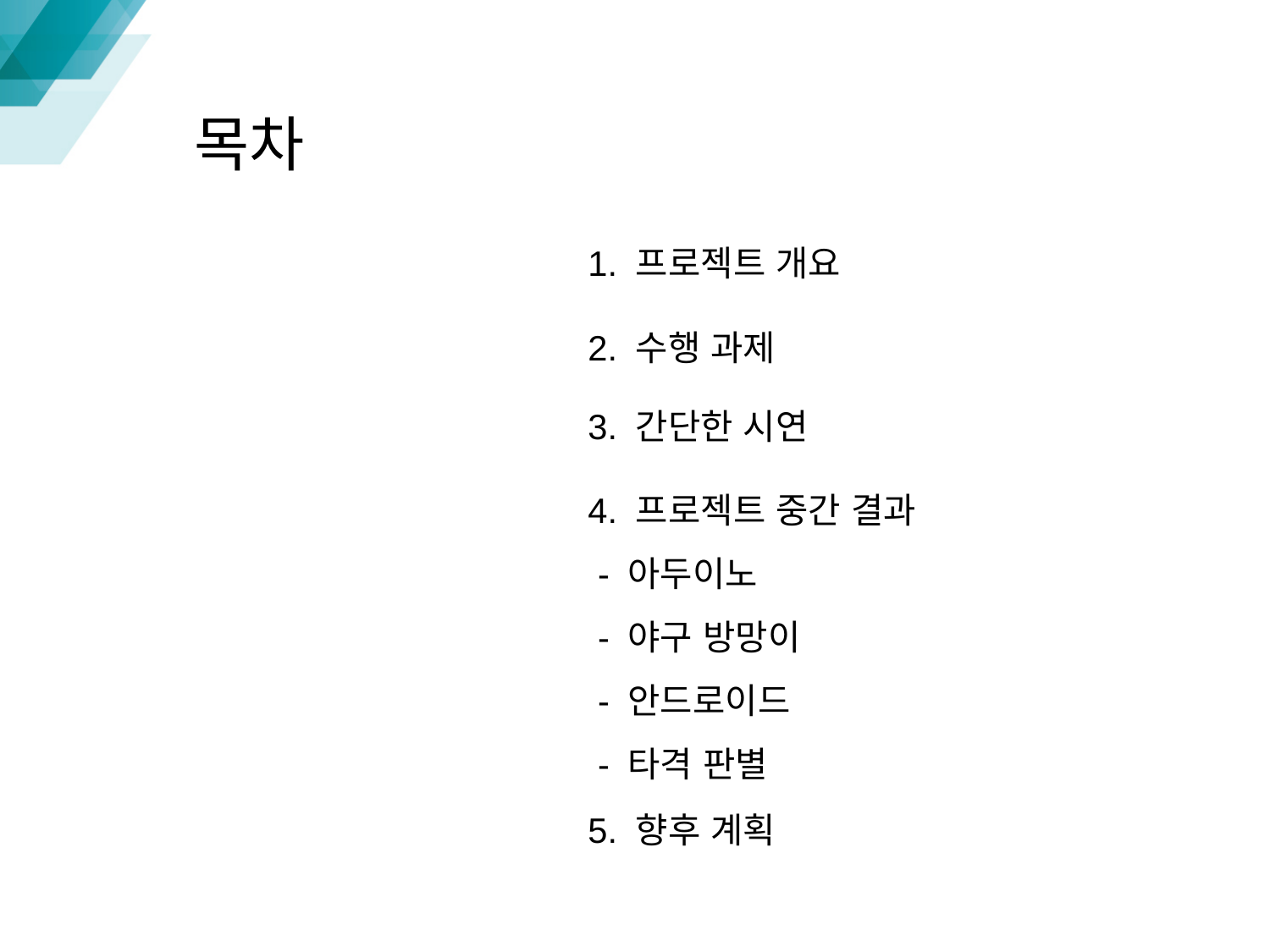

목차
1. 프로젝트 개요
2. 수행 과제

3. 간단한 시연
4. 프로젝트 중간 결과
 - 아두이노
 - 야구 방망이
 - 안드로이드
 - 타격 판별

5. 향후 계획